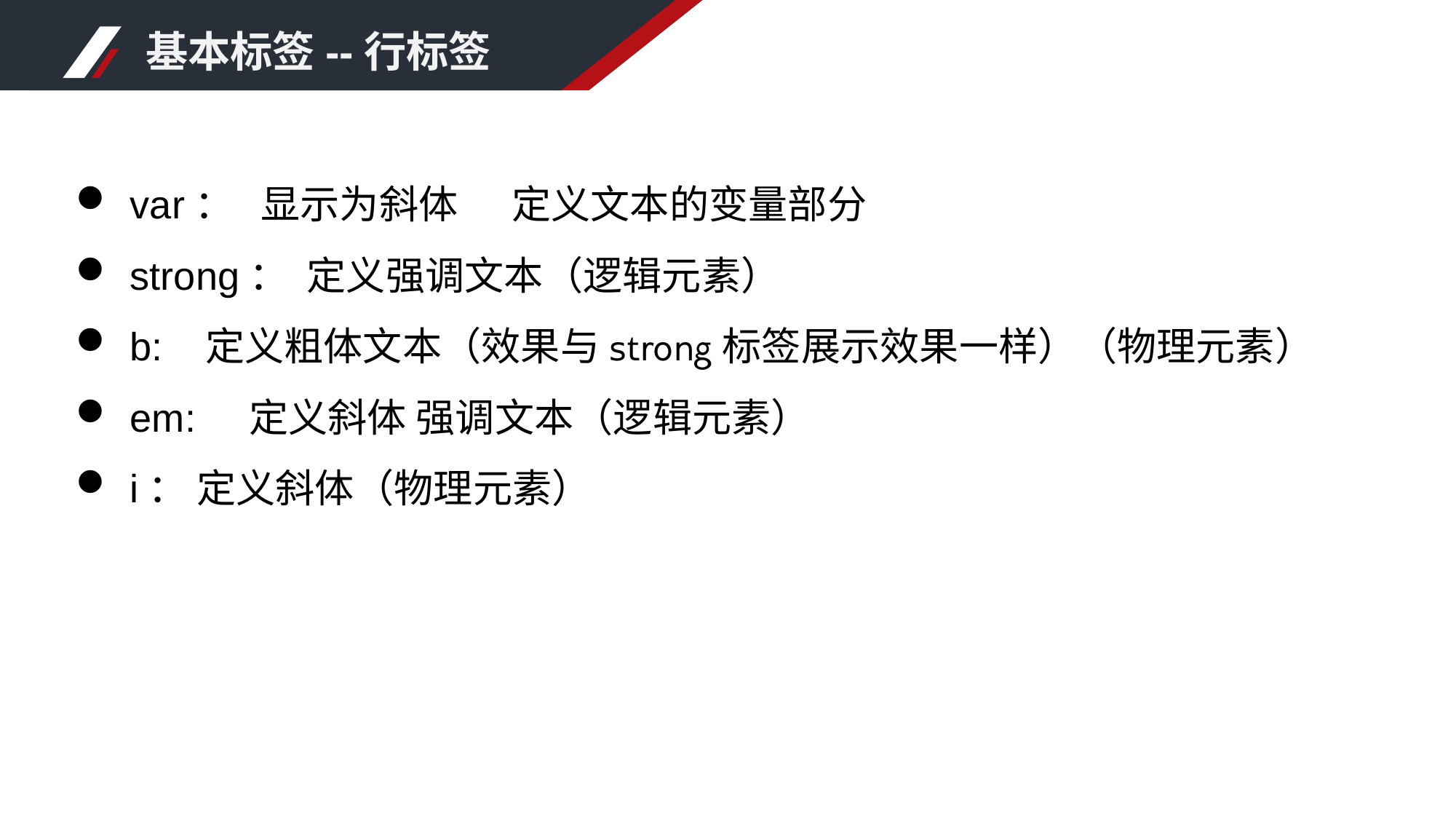

基本标签--行标签

var：   显示为斜体      定义文本的变量部分
strong：  定义强调文本（逻辑元素）
b:   定义粗体文本（效果与strong标签展示效果一样）（物理元素）
em:    定义斜体 强调文本（逻辑元素）
i： 定义斜体（物理元素）